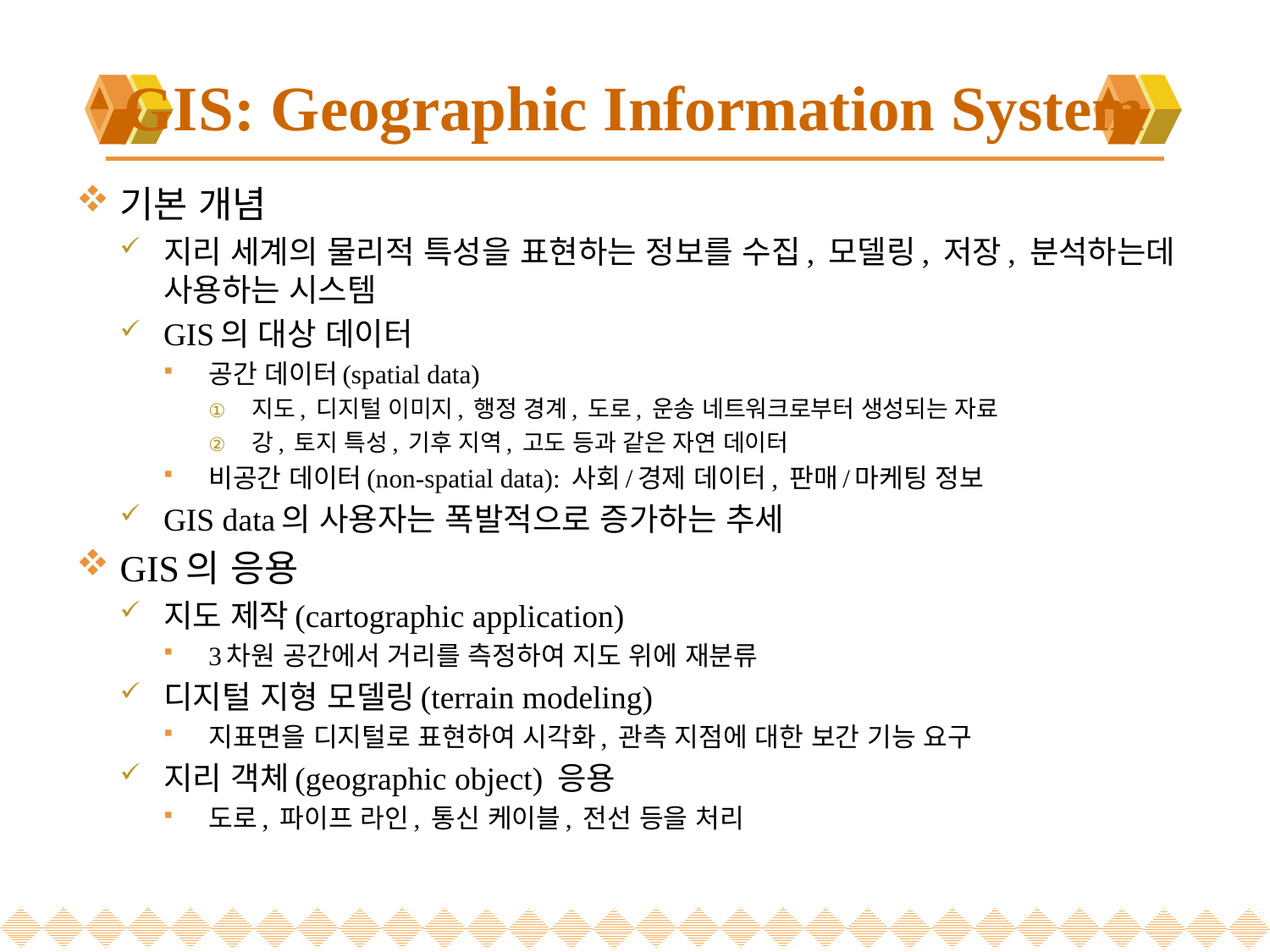

# GIS: Geographic Information System
기본 개념
지리 세계의 물리적 특성을 표현하는 정보를 수집, 모델링, 저장, 분석하는데 사용하는 시스템
GIS의 대상 데이터
공간 데이터(spatial data)
지도, 디지털 이미지, 행정 경계, 도로, 운송 네트워크로부터 생성되는 자료
강, 토지 특성, 기후 지역, 고도 등과 같은 자연 데이터
비공간 데이터(non-spatial data): 사회/경제 데이터, 판매/마케팅 정보
GIS data의 사용자는 폭발적으로 증가하는 추세
GIS의 응용
지도 제작(cartographic application)
3차원 공간에서 거리를 측정하여 지도 위에 재분류
디지털 지형 모델링(terrain modeling)
지표면을 디지털로 표현하여 시각화, 관측 지점에 대한 보간 기능 요구
지리 객체(geographic object) 응용
도로, 파이프 라인, 통신 케이블, 전선 등을 처리